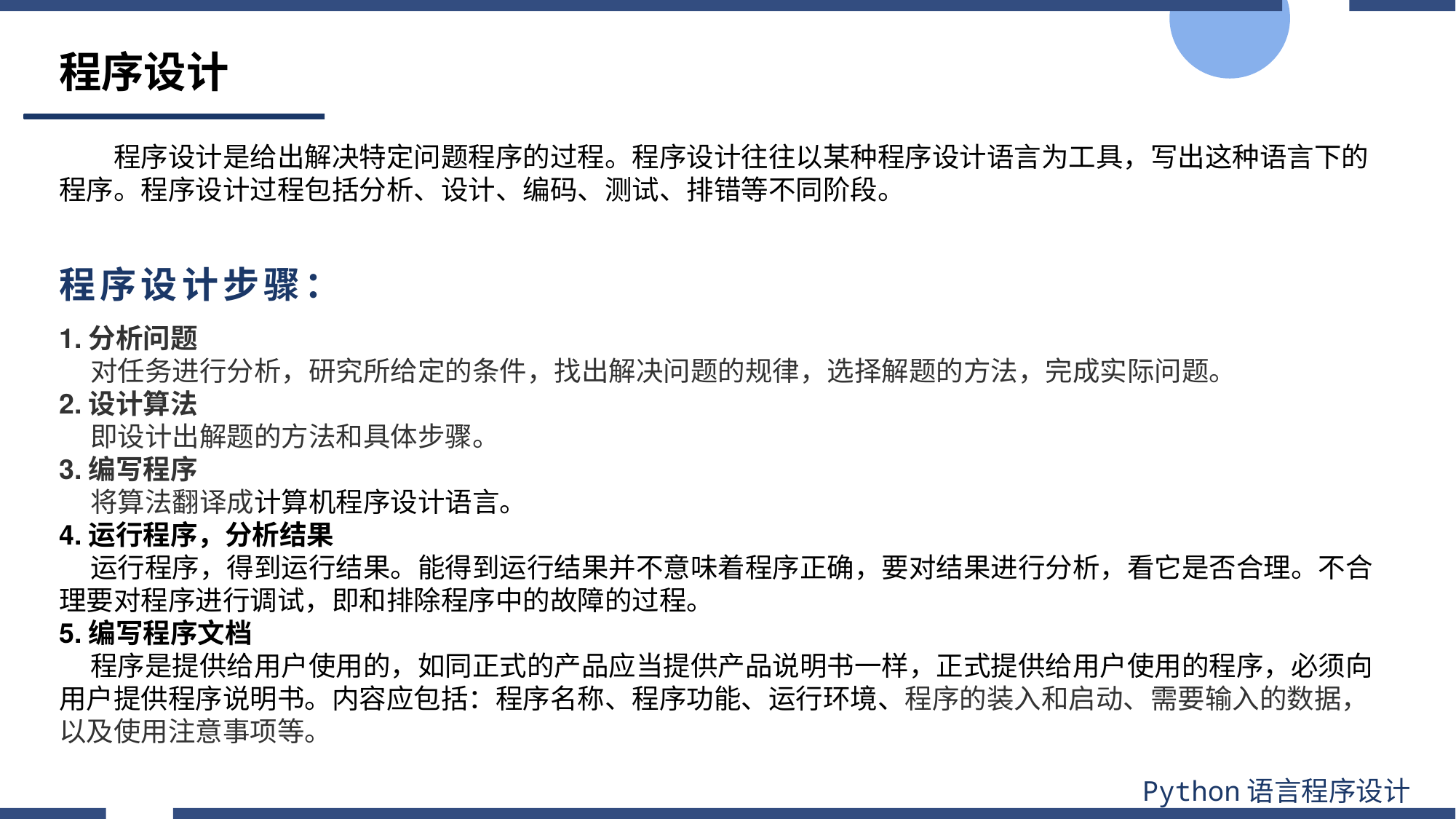

程序设计
# 程序设计程序
程序设计是给出解决特定问题程序的过程。程序设计往往以某种程序设计语言为工具，写出这种语言下的程序。程序设计过程包括分析、设计、编码、测试、排错等不同阶段。
程序设计步骤：
1.分析问题
    对任务进行分析，研究所给定的条件，找出解决问题的规律，选择解题的方法，完成实际问题。
2.设计算法
    即设计出解题的方法和具体步骤。
3.编写程序
    将算法翻译成计算机程序设计语言。
4.运行程序，分析结果
    运行程序，得到运行结果。能得到运行结果并不意味着程序正确，要对结果进行分析，看它是否合理。不合理要对程序进行调试，即和排除程序中的故障的过程。
5.编写程序文档
    程序是提供给用户使用的，如同正式的产品应当提供产品说明书一样，正式提供给用户使用的程序，必须向用户提供程序说明书。内容应包括：程序名称、程序功能、运行环境、程序的装入和启动、需要输入的数据，以及使用注意事项等。